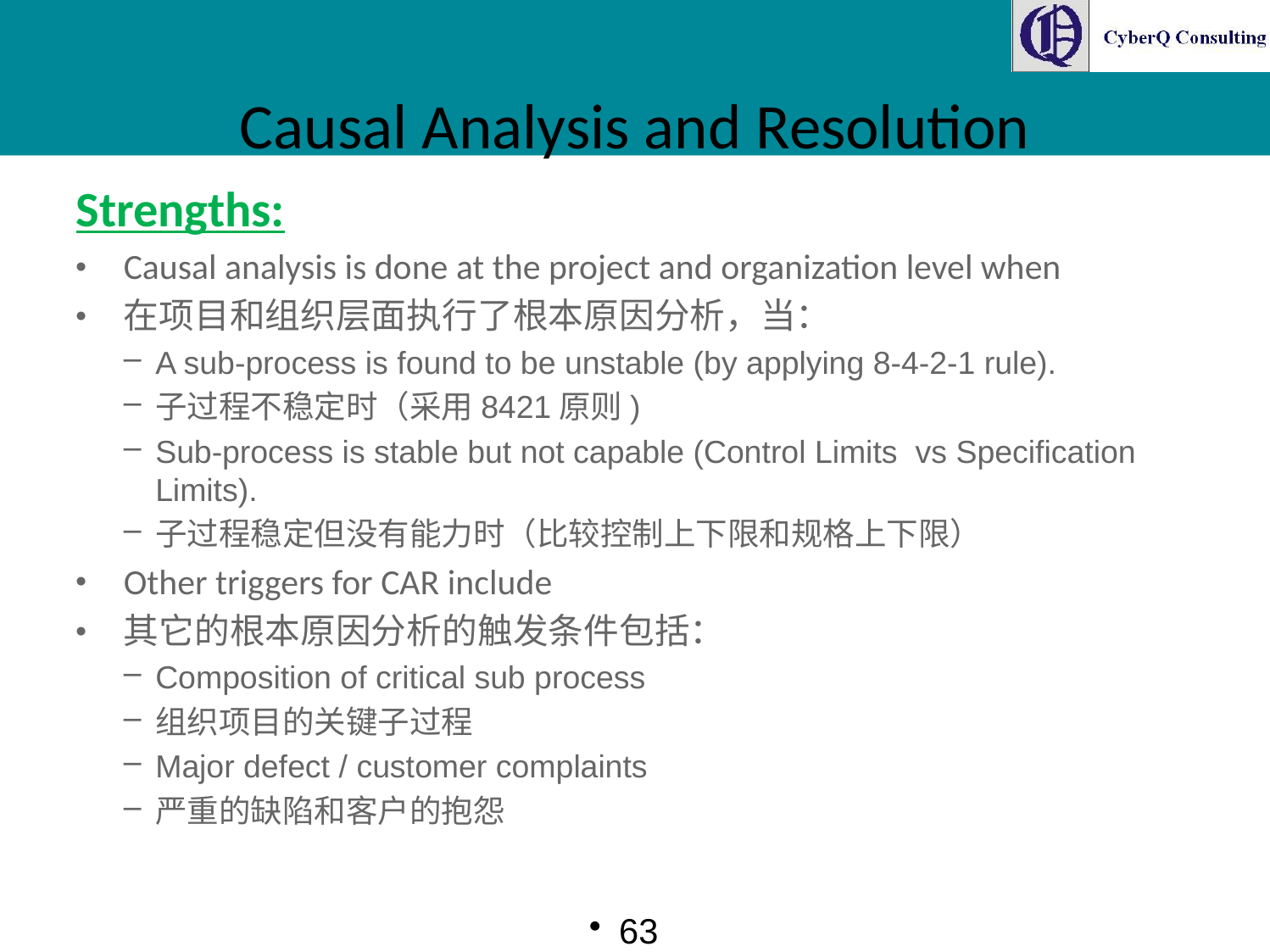

# Causal Analysis and Resolution
Strengths:
Causal analysis is done at the project and organization level when
在项目和组织层面执行了根本原因分析，当：
A sub-process is found to be unstable (by applying 8-4-2-1 rule).
子过程不稳定时（采用8421原则)
Sub-process is stable but not capable (Control Limits  vs Specification Limits).
子过程稳定但没有能力时（比较控制上下限和规格上下限）
Other triggers for CAR include
其它的根本原因分析的触发条件包括：
Composition of critical sub process
组织项目的关键子过程
Major defect / customer complaints
严重的缺陷和客户的抱怨

63